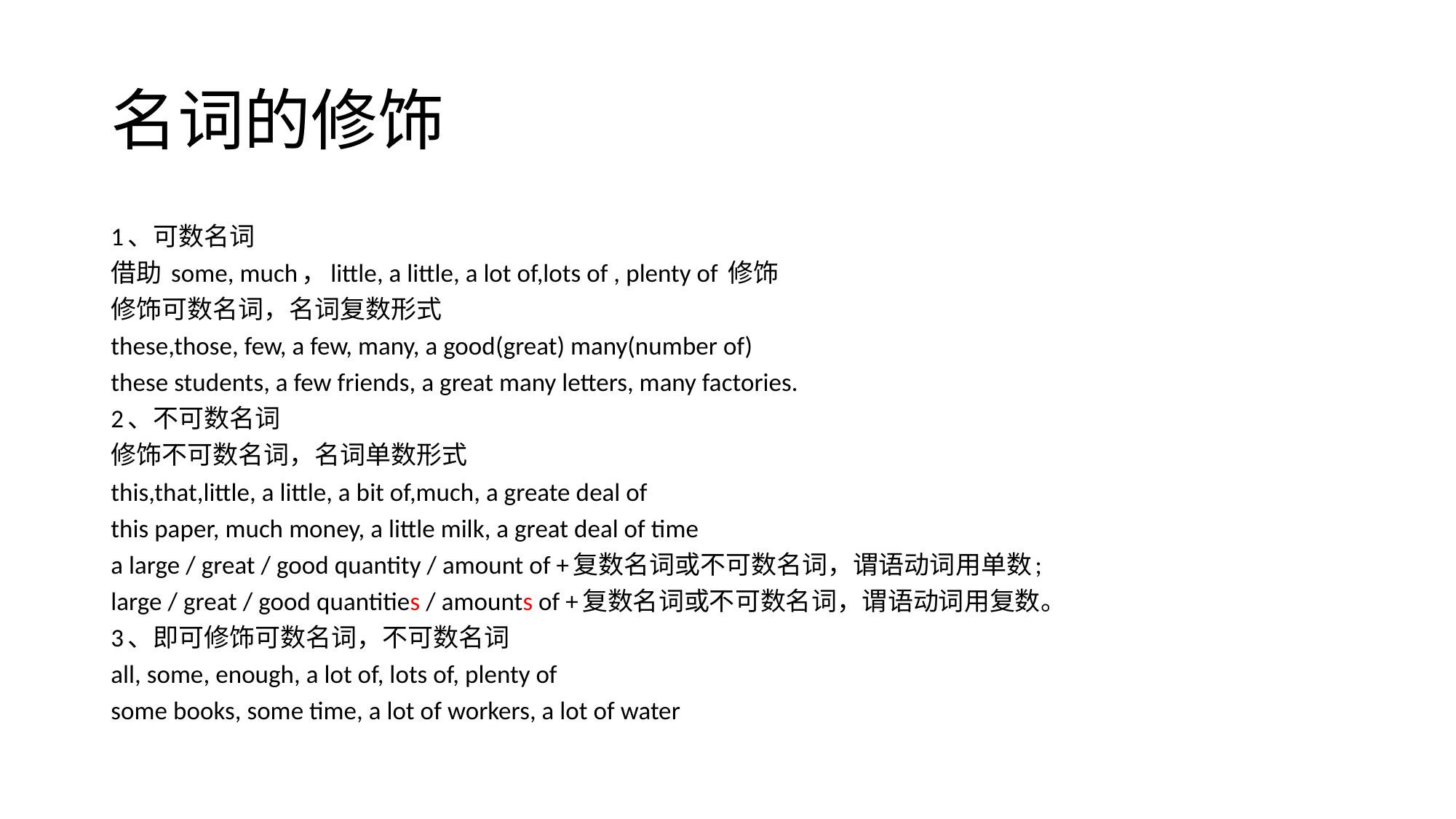

# 名词的修饰
1、可数名词
借助 some, much，little, a little, a lot of,lots of , plenty of 修饰
修饰可数名词，名词复数形式
these,those, few, a few, many, a good(great) many(number of)
these students, a few friends, a great many letters, many factories.
2、不可数名词
修饰不可数名词，名词单数形式
this,that,little, a little, a bit of,much, a greate deal of
this paper, much money, a little milk, a great deal of time
a large / great / good quantity / amount of +复数名词或不可数名词，谓语动词用单数;
large / great / good quantities / amounts of +复数名词或不可数名词，谓语动词用复数。
3、即可修饰可数名词，不可数名词
all, some, enough, a lot of, lots of, plenty of
some books, some time, a lot of workers, a lot of water